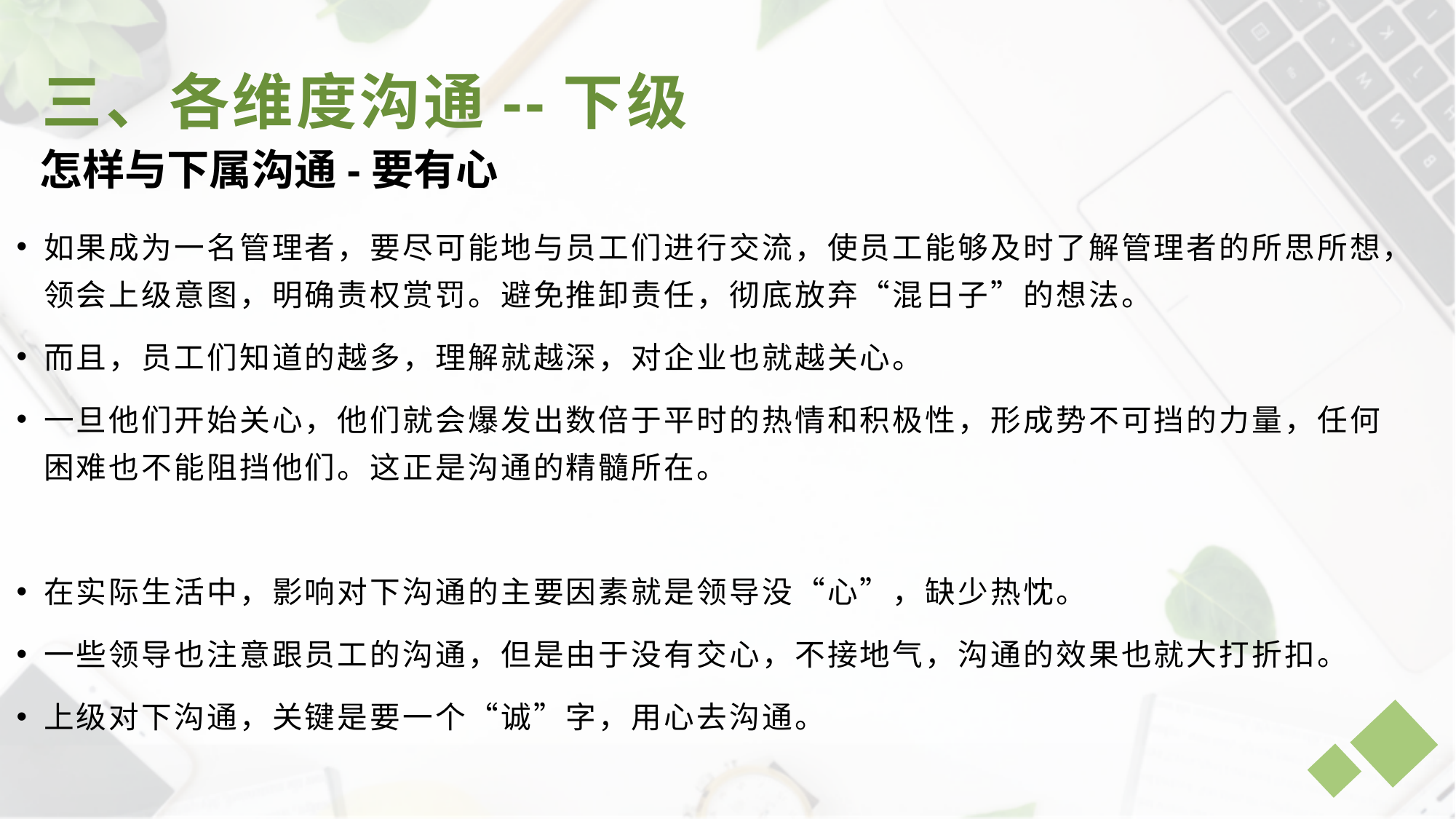

三、各维度沟通--下级
怎样与下属沟通-要有心
如果成为一名管理者，要尽可能地与员工们进行交流，使员工能够及时了解管理者的所思所想，领会上级意图，明确责权赏罚。避免推卸责任，彻底放弃“混日子”的想法。
而且，员工们知道的越多，理解就越深，对企业也就越关心。
一旦他们开始关心，他们就会爆发出数倍于平时的热情和积极性，形成势不可挡的力量，任何困难也不能阻挡他们。这正是沟通的精髓所在。

在实际生活中，影响对下沟通的主要因素就是领导没“心”，缺少热忱。
一些领导也注意跟员工的沟通，但是由于没有交心，不接地气，沟通的效果也就大打折扣。
上级对下沟通，关键是要一个“诚”字，用心去沟通。